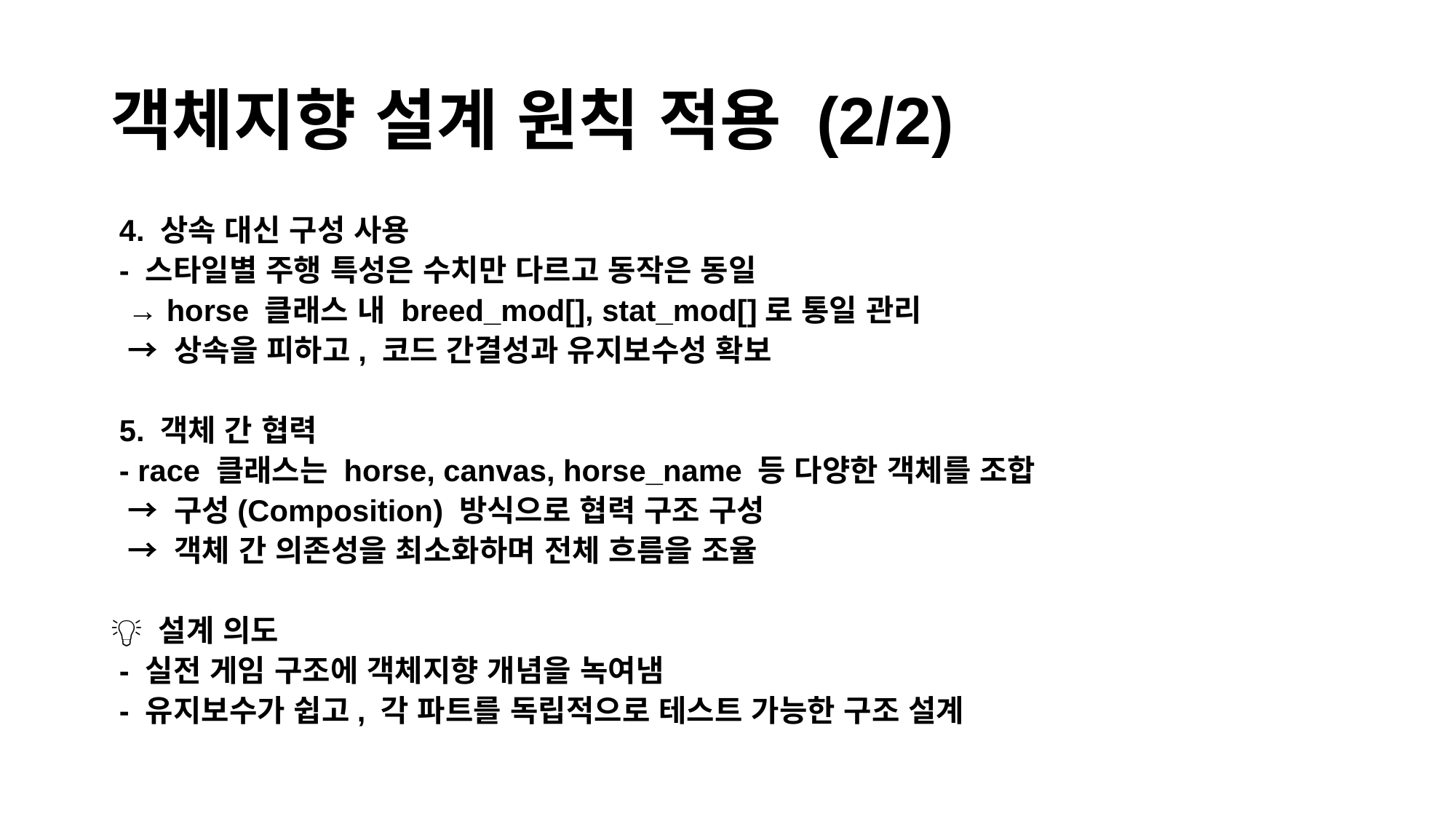

# 객체지향 설계 원칙 적용 (2/2)
 4. 상속 대신 구성 사용
 - 스타일별 주행 특성은 수치만 다르고 동작은 동일
  → horse 클래스 내 breed_mod[], stat_mod[]로 통일 관리
  → 상속을 피하고, 코드 간결성과 유지보수성 확보

 5. 객체 간 협력
 - race 클래스는 horse, canvas, horse_name 등 다양한 객체를 조합
  → 구성(Composition) 방식으로 협력 구조 구성
  → 객체 간 의존성을 최소화하며 전체 흐름을 조율

💡 설계 의도
 - 실전 게임 구조에 객체지향 개념을 녹여냄
 - 유지보수가 쉽고, 각 파트를 독립적으로 테스트 가능한 구조 설계